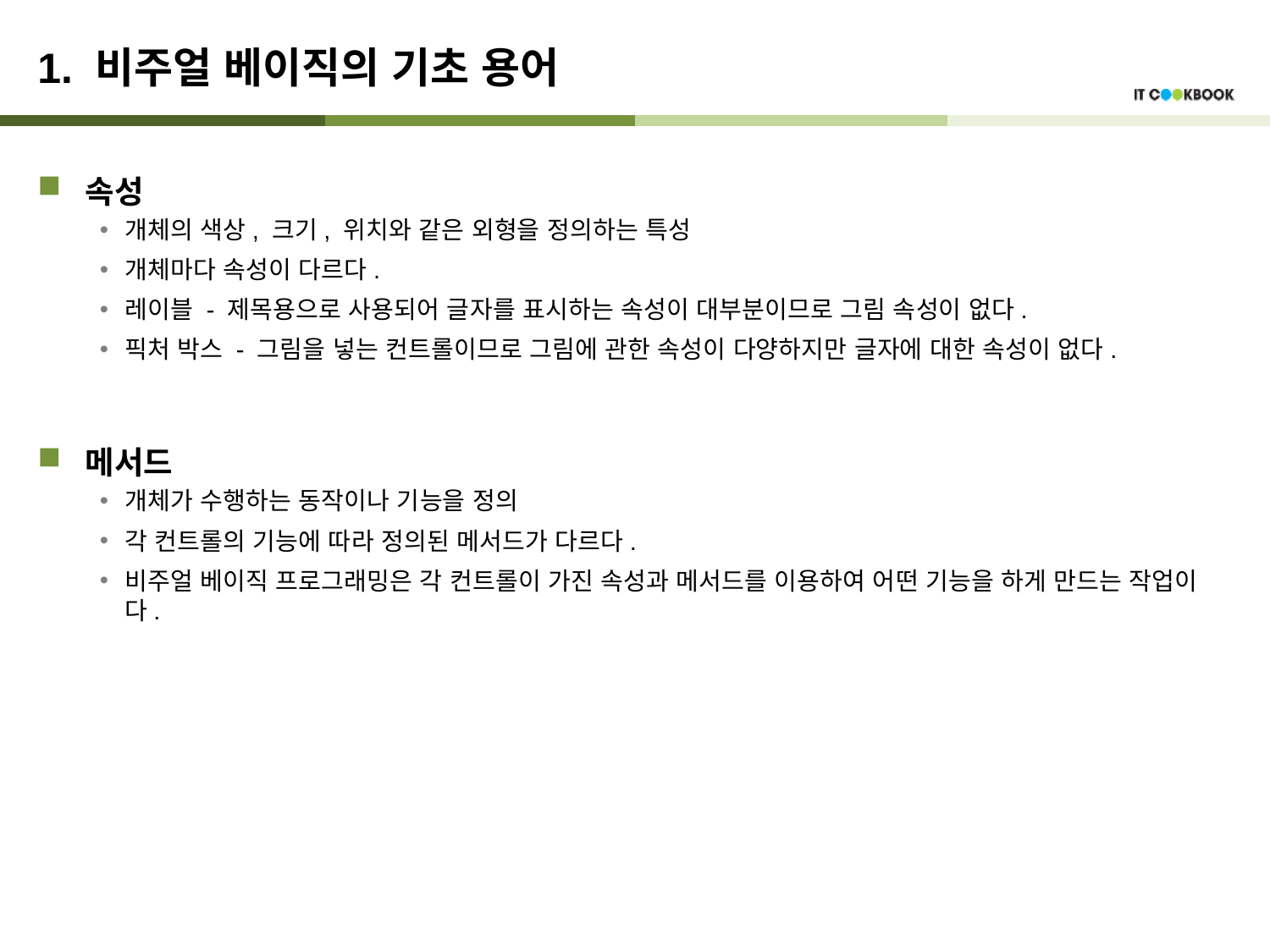

# 1. 비주얼 베이직의 기초 용어
속성
개체의 색상, 크기, 위치와 같은 외형을 정의하는 특성
개체마다 속성이 다르다.
레이블 - 제목용으로 사용되어 글자를 표시하는 속성이 대부분이므로 그림 속성이 없다.
픽처 박스 - 그림을 넣는 컨트롤이므로 그림에 관한 속성이 다양하지만 글자에 대한 속성이 없다.

메서드
개체가 수행하는 동작이나 기능을 정의
각 컨트롤의 기능에 따라 정의된 메서드가 다르다.
비주얼 베이직 프로그래밍은 각 컨트롤이 가진 속성과 메서드를 이용하여 어떤 기능을 하게 만드는 작업이다.